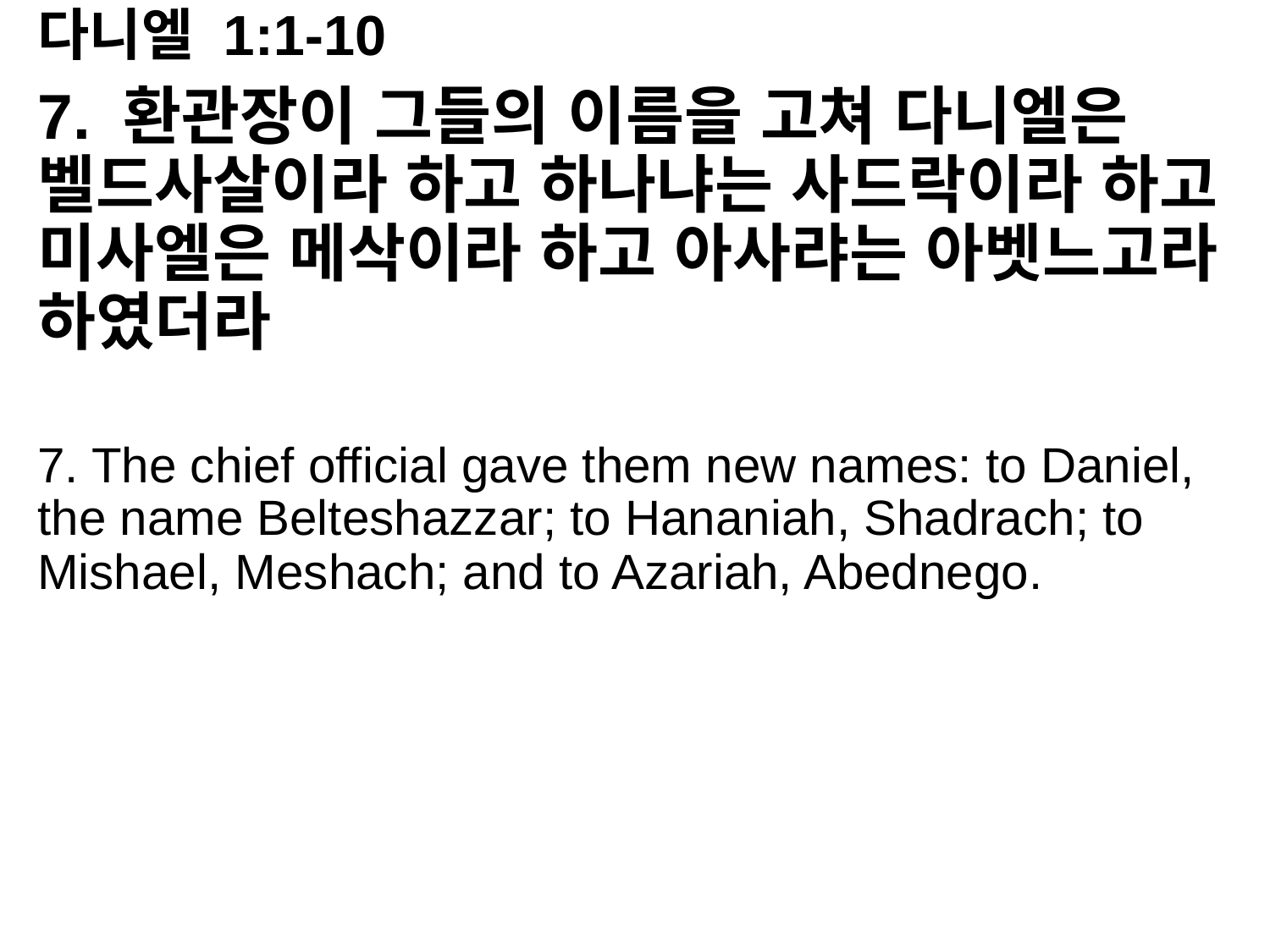

다니엘 1:1-10
7. 환관장이 그들의 이름을 고쳐 다니엘은 벨드사살이라 하고 하나냐는 사드락이라 하고 미사엘은 메삭이라 하고 아사랴는 아벳느고라 하였더라

7. The chief official gave them new names: to Daniel, the name Belteshazzar; to Hananiah, Shadrach; to Mishael, Meshach; and to Azariah, Abednego.